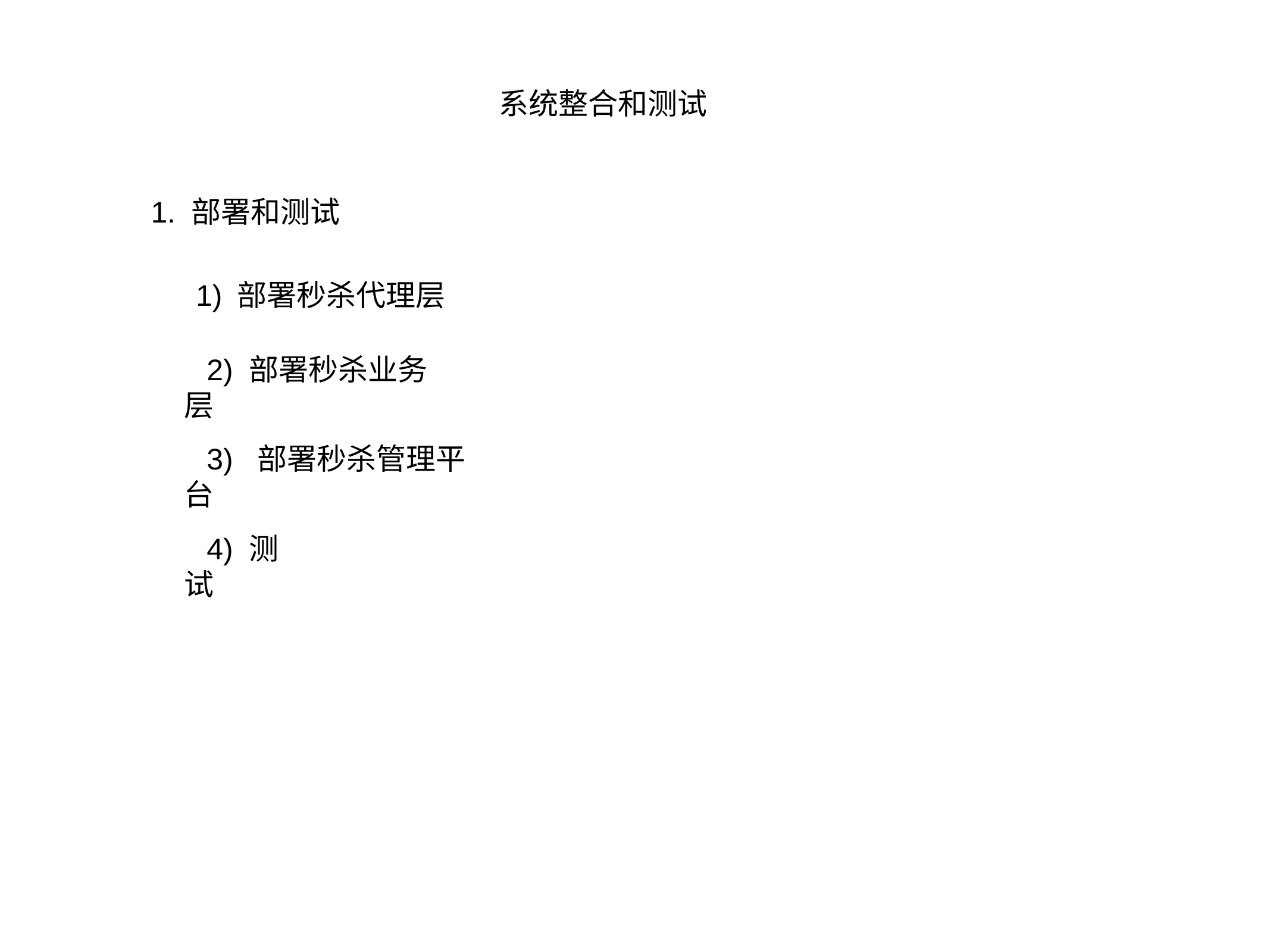

系统整合和测试
1. 部署和测试
部署秒杀代理层
2) 部署秒杀业务层
3)  部署秒杀管理平台
4) 测试